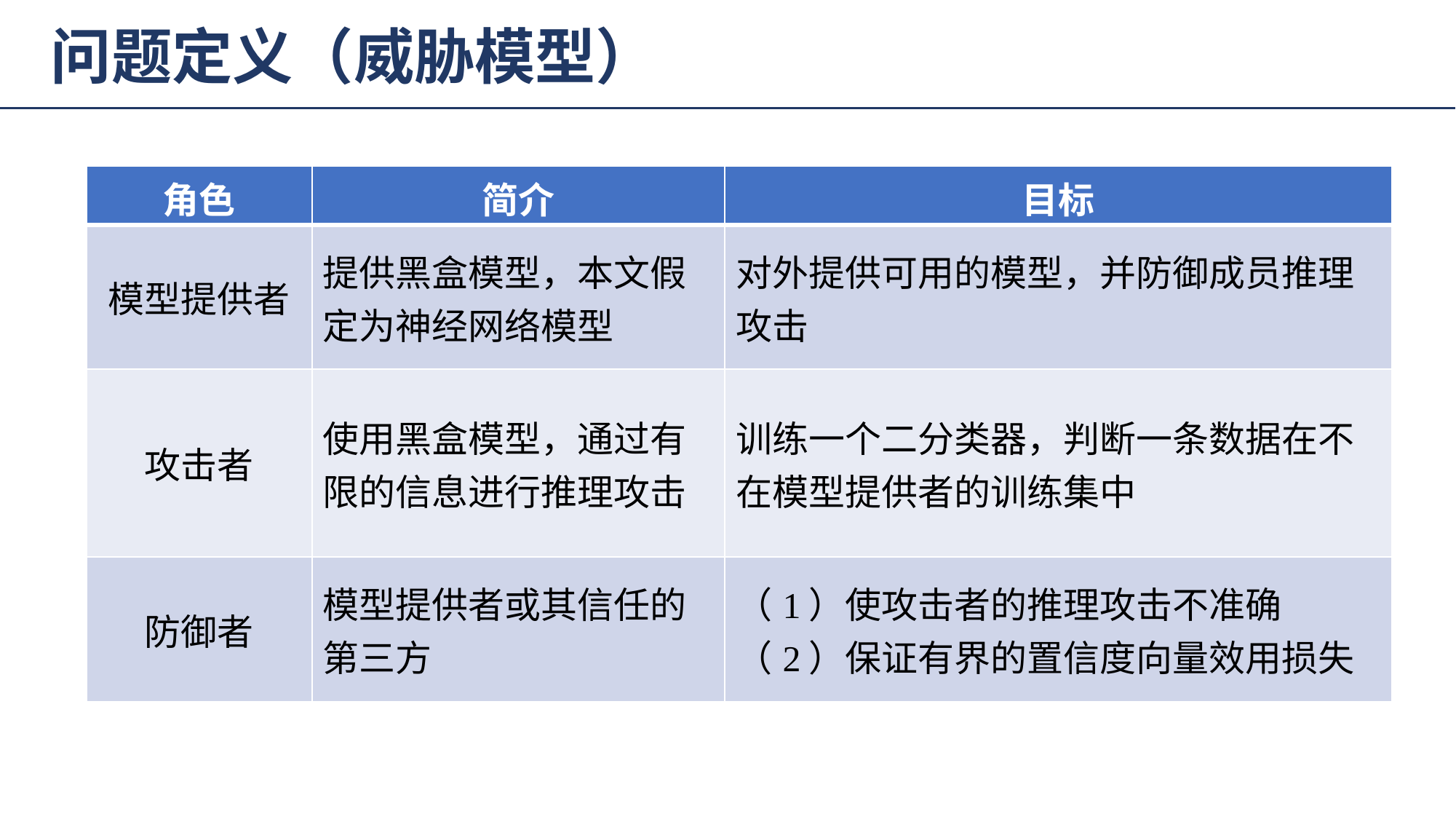

问题定义（威胁模型）
| 角色 | 简介 | 目标 |
| --- | --- | --- |
| 模型提供者 | 提供黑盒模型，本文假定为神经网络模型 | 对外提供可用的模型，并防御成员推理攻击 |
| 攻击者 | 使用黑盒模型，通过有限的信息进行推理攻击 | 训练一个二分类器，判断一条数据在不在模型提供者的训练集中 |
| 防御者 | 模型提供者或其信任的第三方 | （1）使攻击者的推理攻击不准确 （2）保证有界的置信度向量效用损失 |